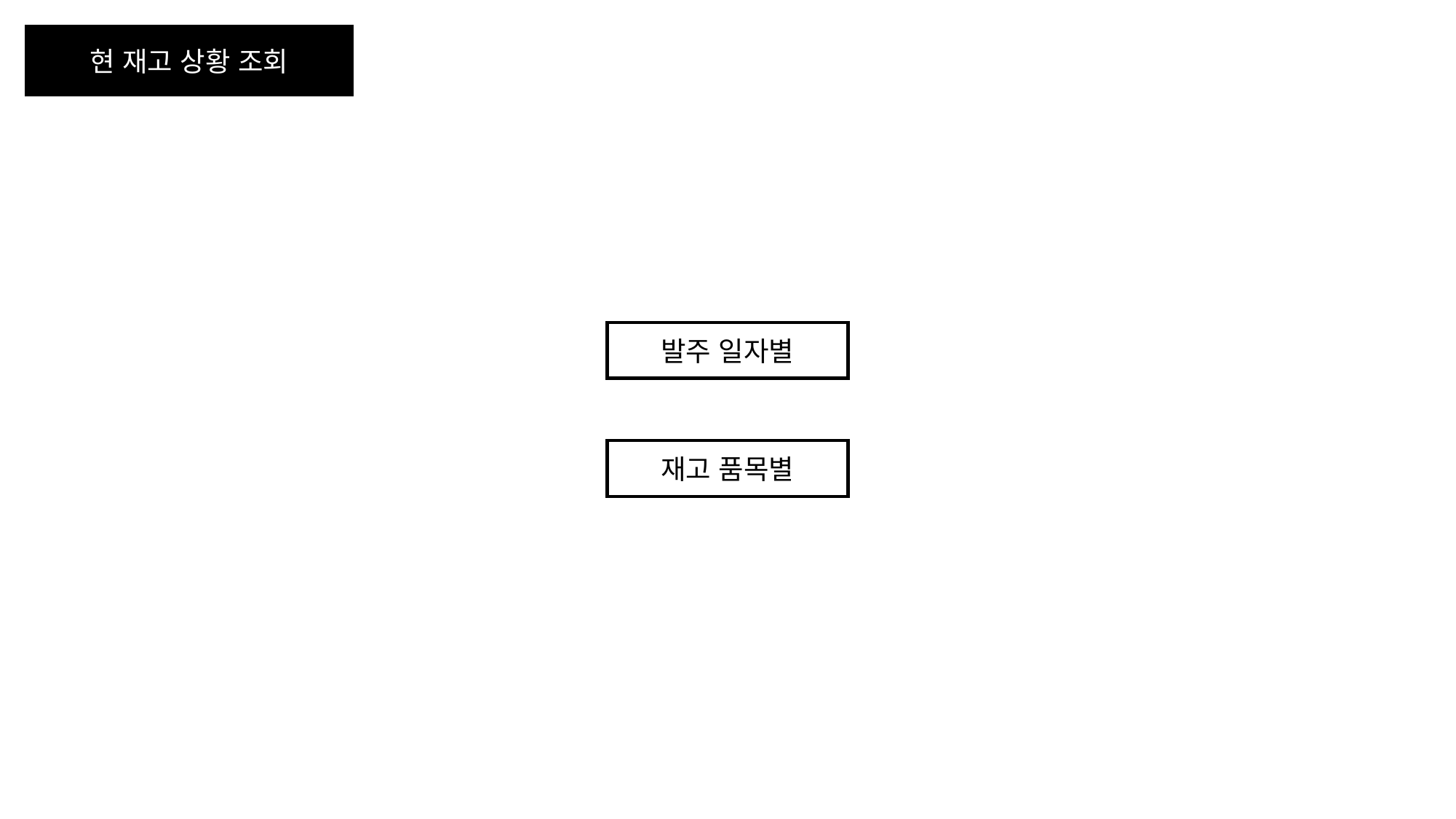

현 재고 상황 조회
발주 일자별
재고 품목별